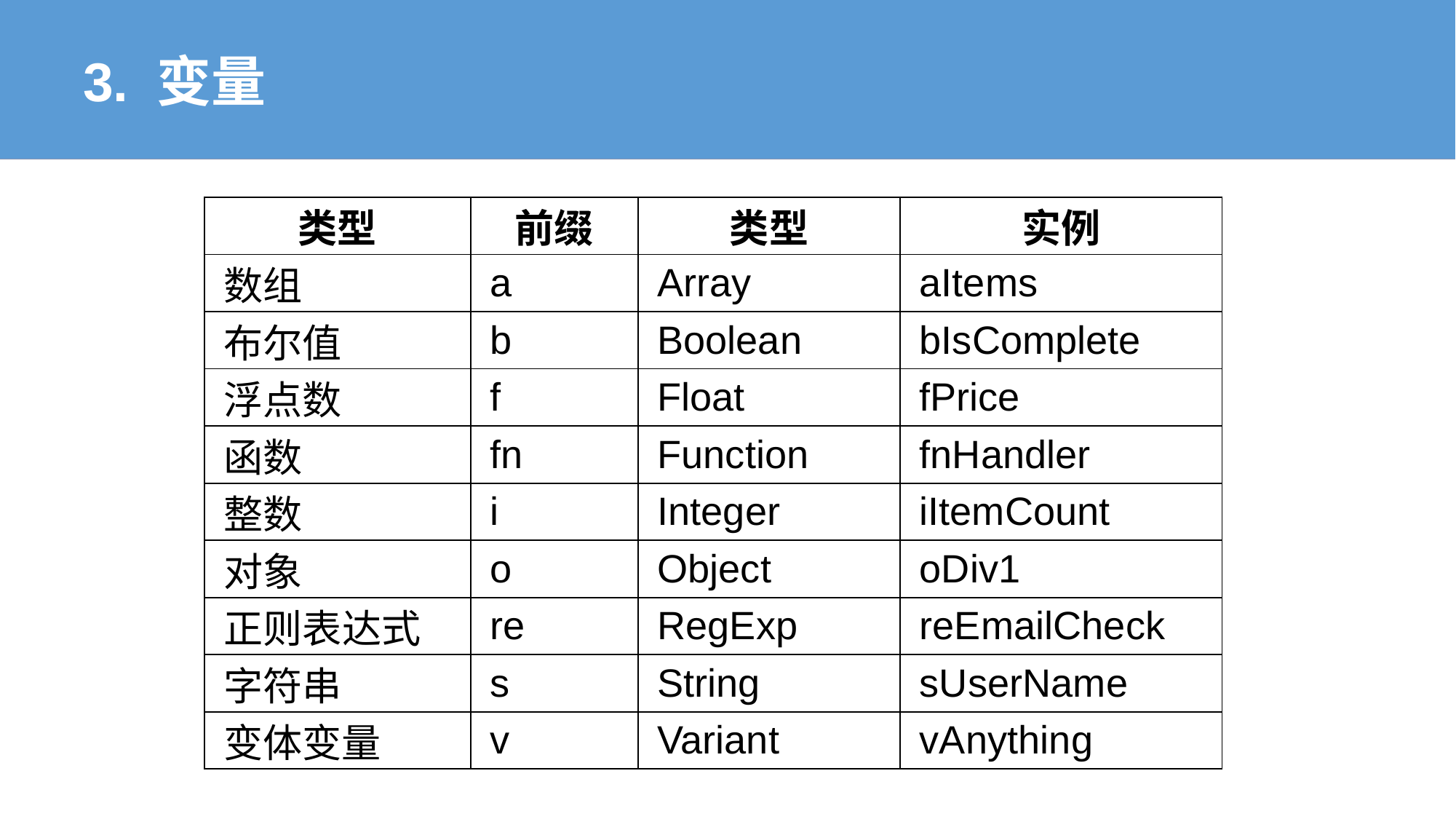

3. 变量

| 类型 | 前缀 | 类型 | 实例 |
| --- | --- | --- | --- |
| 数组 | a | Array | aItems |
| 布尔值 | b | Boolean | bIsComplete |
| 浮点数 | f | Float | fPrice |
| 函数 | fn | Function | fnHandler |
| 整数 | i | Integer | iItemCount |
| 对象 | o | Object | oDiv1 |
| 正则表达式 | re | RegExp | reEmailCheck |
| 字符串 | s | String | sUserName |
| 变体变量 | v | Variant | vAnything |